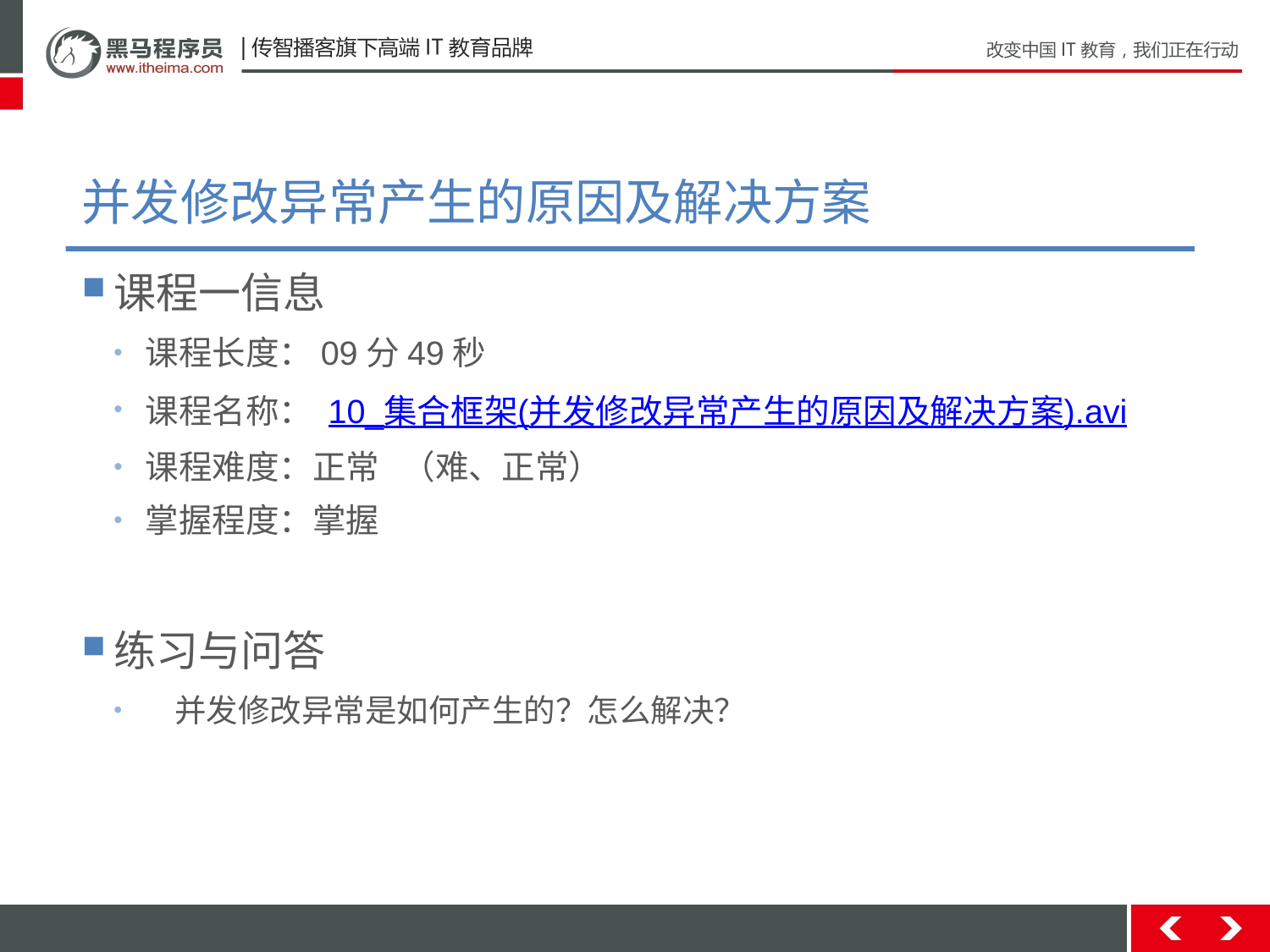

# 并发修改异常产生的原因及解决方案
课程一信息
课程长度：09分49秒
课程名称： 10_集合框架(并发修改异常产生的原因及解决方案).avi
课程难度：正常   （难、正常）
掌握程度：掌握

练习与问答
   并发修改异常是如何产生的？怎么解决？